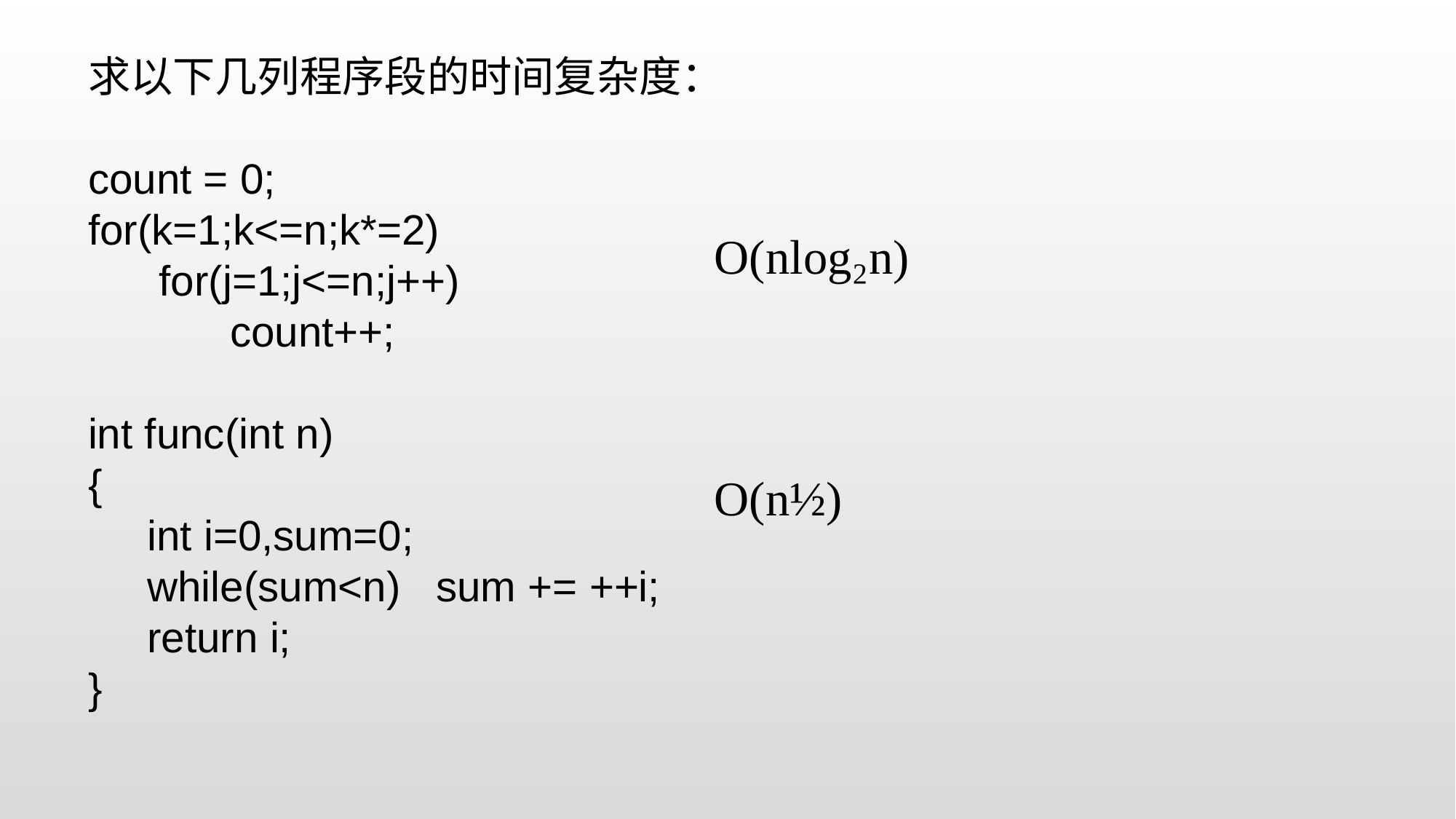

求以下几列程序段的时间复杂度：

count = 0;
for(k=1;k<=n;k*=2)
      for(j=1;j<=n;j++)
            count++;

int func(int n)
{
     int i=0,sum=0;
     while(sum<n)   sum += ++i;
     return i;
}
O(nlog₂n)
O(n½)